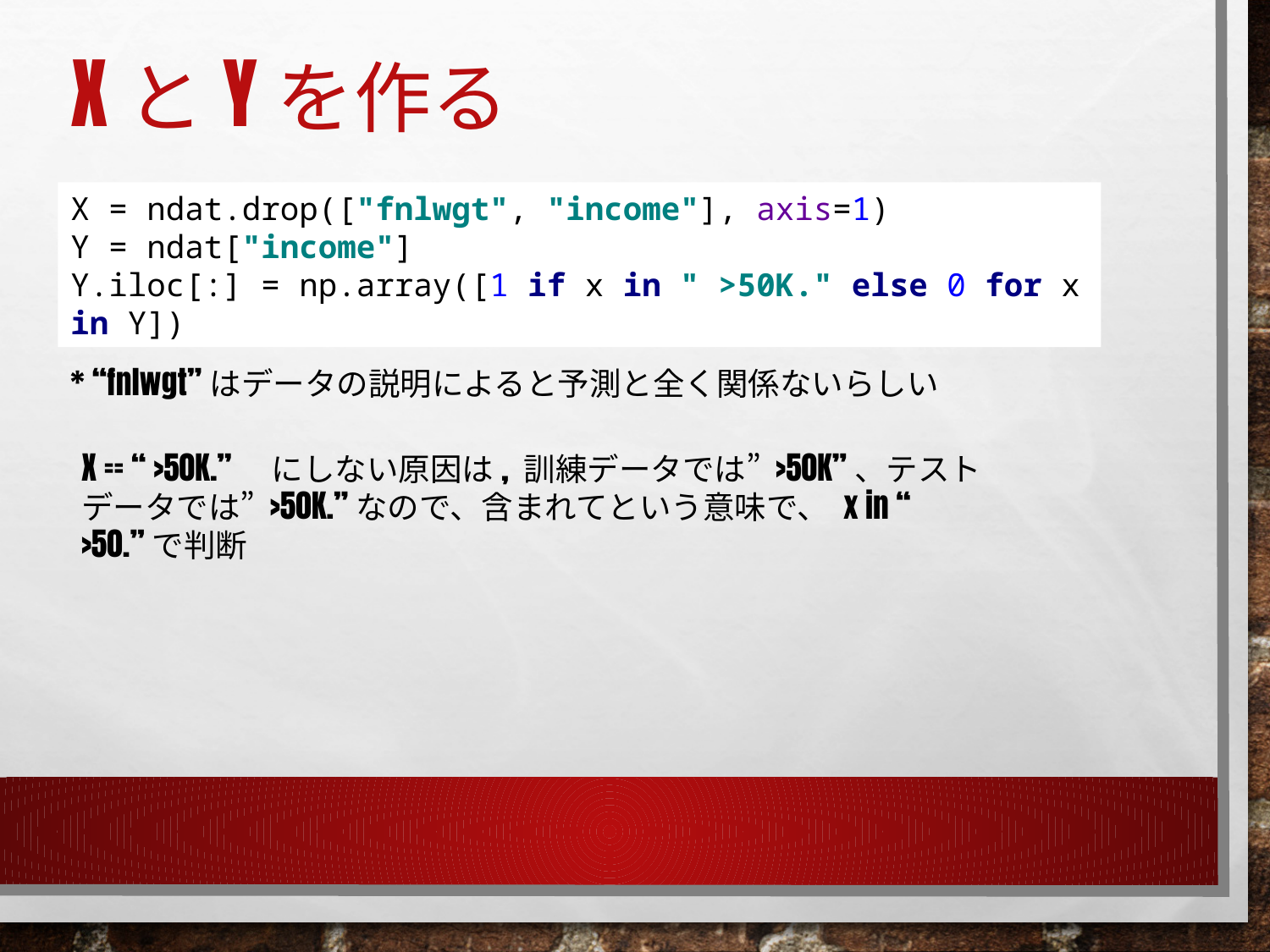

XとYを作る
X = ndat.drop(["fnlwgt", "income"], axis=1)
Y = ndat["income"]
Y.iloc[:] = np.array([1 if x in " >50K." else 0 for x in Y])
* “fnlwgt”はデータの説明によると予測と全く関係ないらしい
X == “ >50K.”　にしない原因は, 訓練データでは” >50K”、テストデータでは” >50K.”なので、含まれてという意味で、 x in “ >50.”で判断